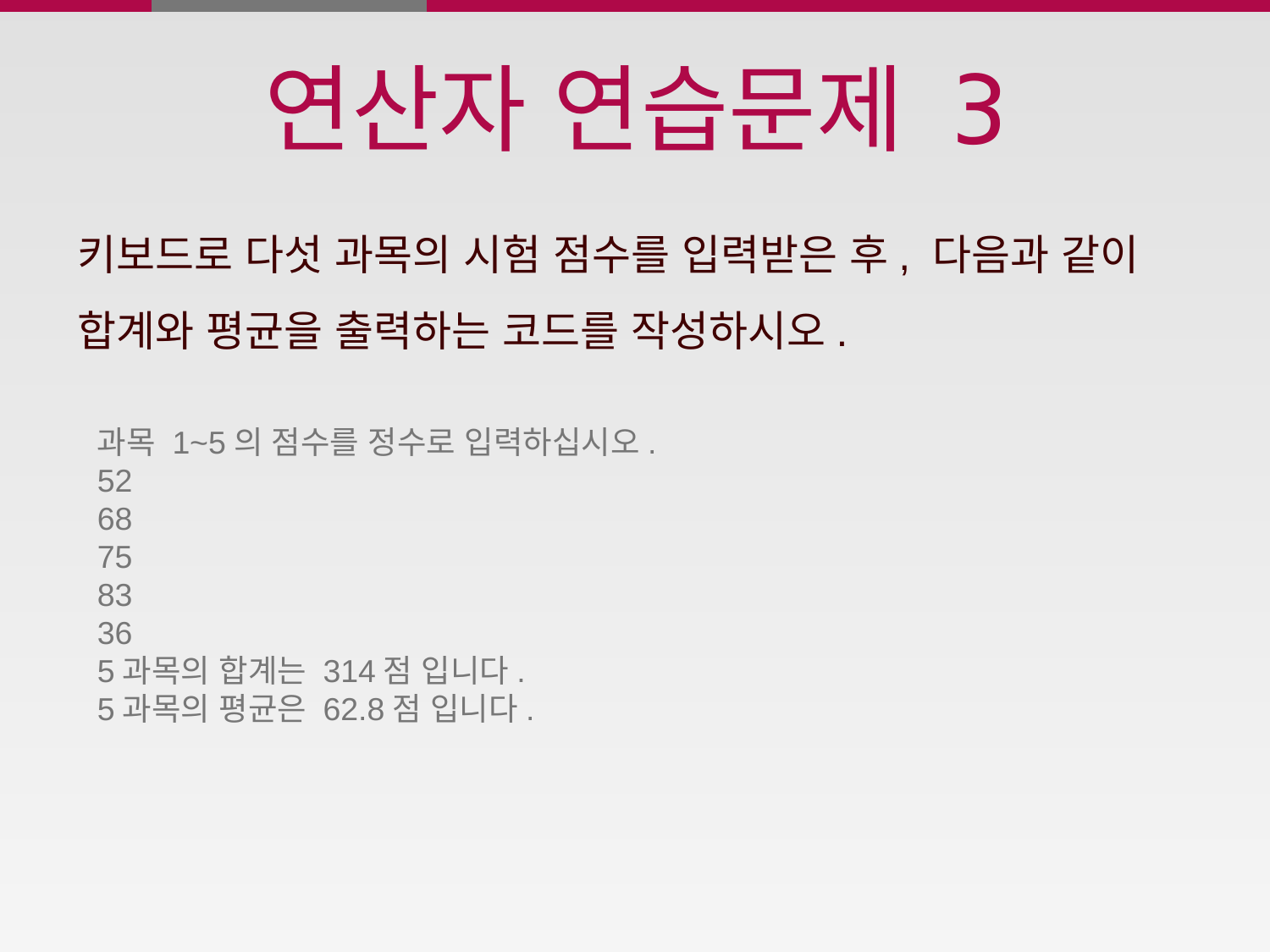

연산자 연습문제 3
키보드로 다섯 과목의 시험 점수를 입력받은 후, 다음과 같이 합계와 평균을 출력하는 코드를 작성하시오.
과목 1~5의 점수를 정수로 입력하십시오.
52
68
75
83
36
5과목의 합계는 314점 입니다.
5과목의 평균은 62.8점 입니다.